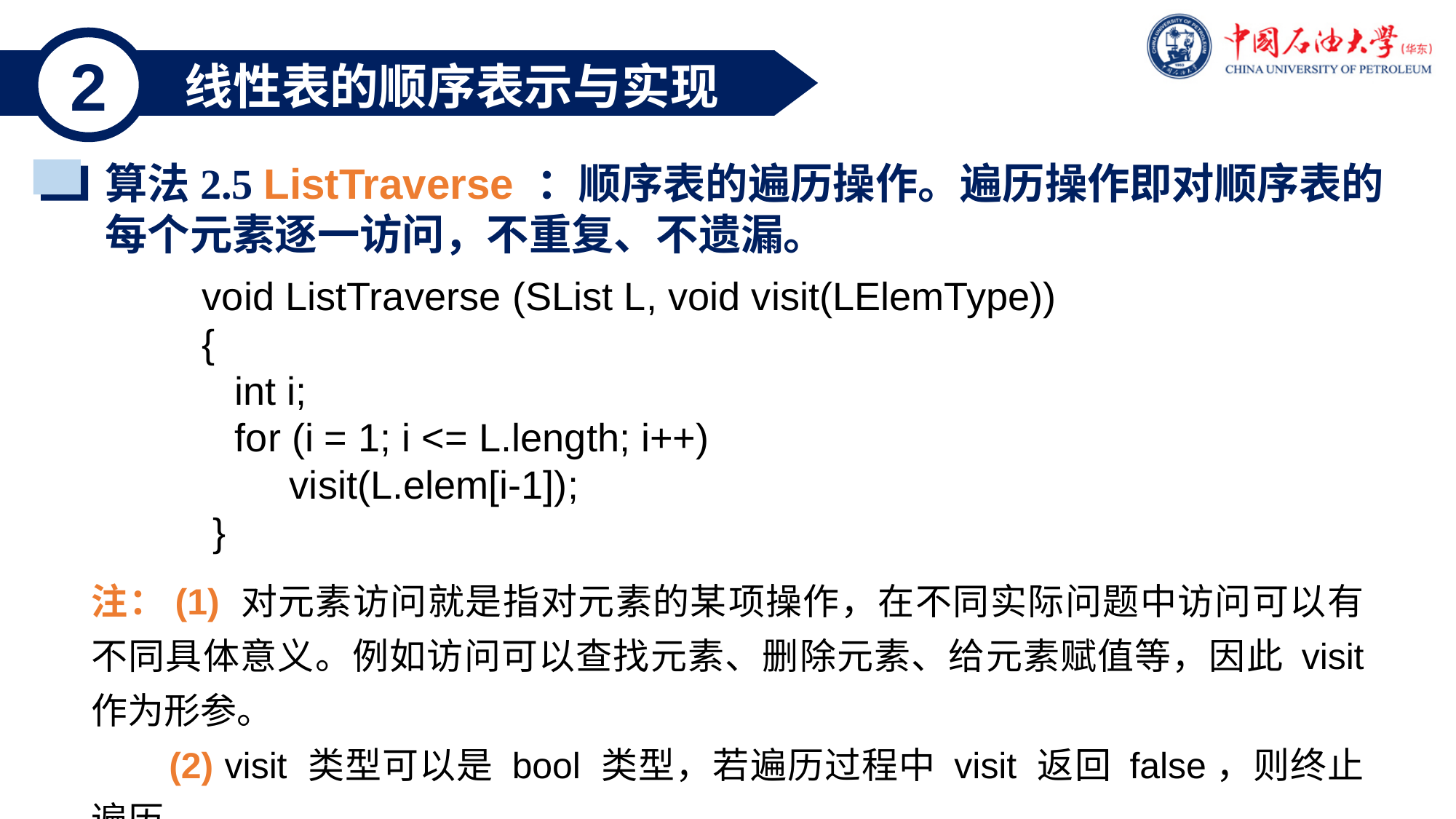

2
 线性表的顺序表示与实现
算法2.5 ListTraverse ：顺序表的遍历操作。遍历操作即对顺序表的
每个元素逐一访问，不重复、不遗漏。

void ListTraverse (SList L, void visit(LElemType))
{
   int i;
   for (i = 1; i <= L.length; i++)
        visit(L.elem[i-1]);
 }
注：(1) 对元素访问就是指对元素的某项操作，在不同实际问题中访问可以有不同具体意义。例如访问可以查找元素、删除元素、给元素赋值等，因此 visit 作为形参。
       (2) visit 类型可以是 bool 类型，若遍历过程中 visit 返回 false，则终止遍历。